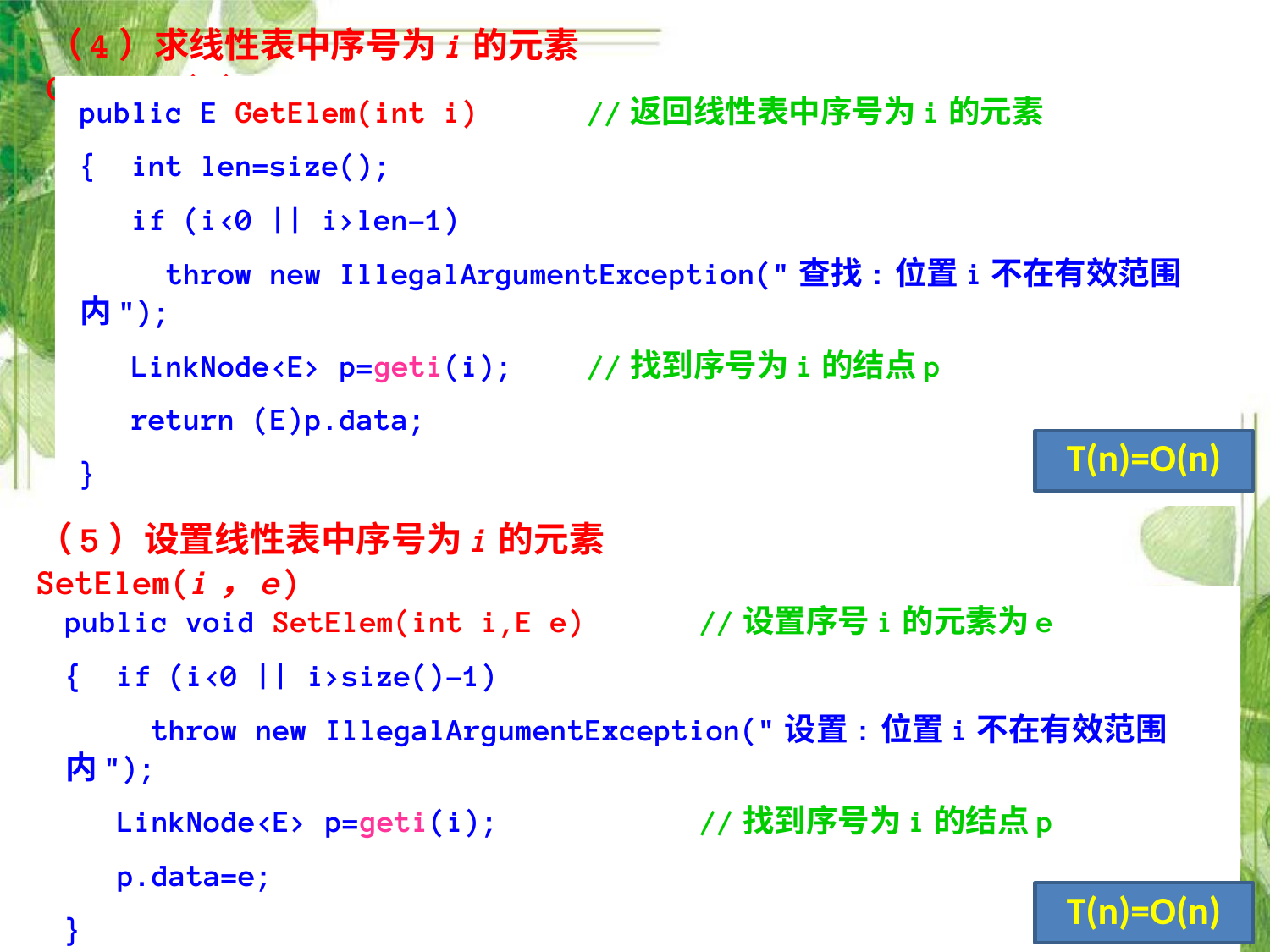

（4）求线性表中序号为i的元素GetElem(i)
public E GetElem(int i)	//返回线性表中序号为i的元素
{  int len=size();
   if (i<0 || i>len-1)
     throw new IllegalArgumentException("查找:位置i不在有效范围内");
   LinkNode<E> p=geti(i);	//找到序号为i的结点p
   return (E)p.data;
}
T(n)=O(n)
（5）设置线性表中序号为i的元素SetElem(i，e)
public void SetElem(int i,E e)	//设置序号i的元素为e
{  if (i<0 || i>size()-1)
     throw new IllegalArgumentException("设置:位置i不在有效范围内");
   LinkNode<E> p=geti(i);		//找到序号为i的结点p
   p.data=e;
}
T(n)=O(n)